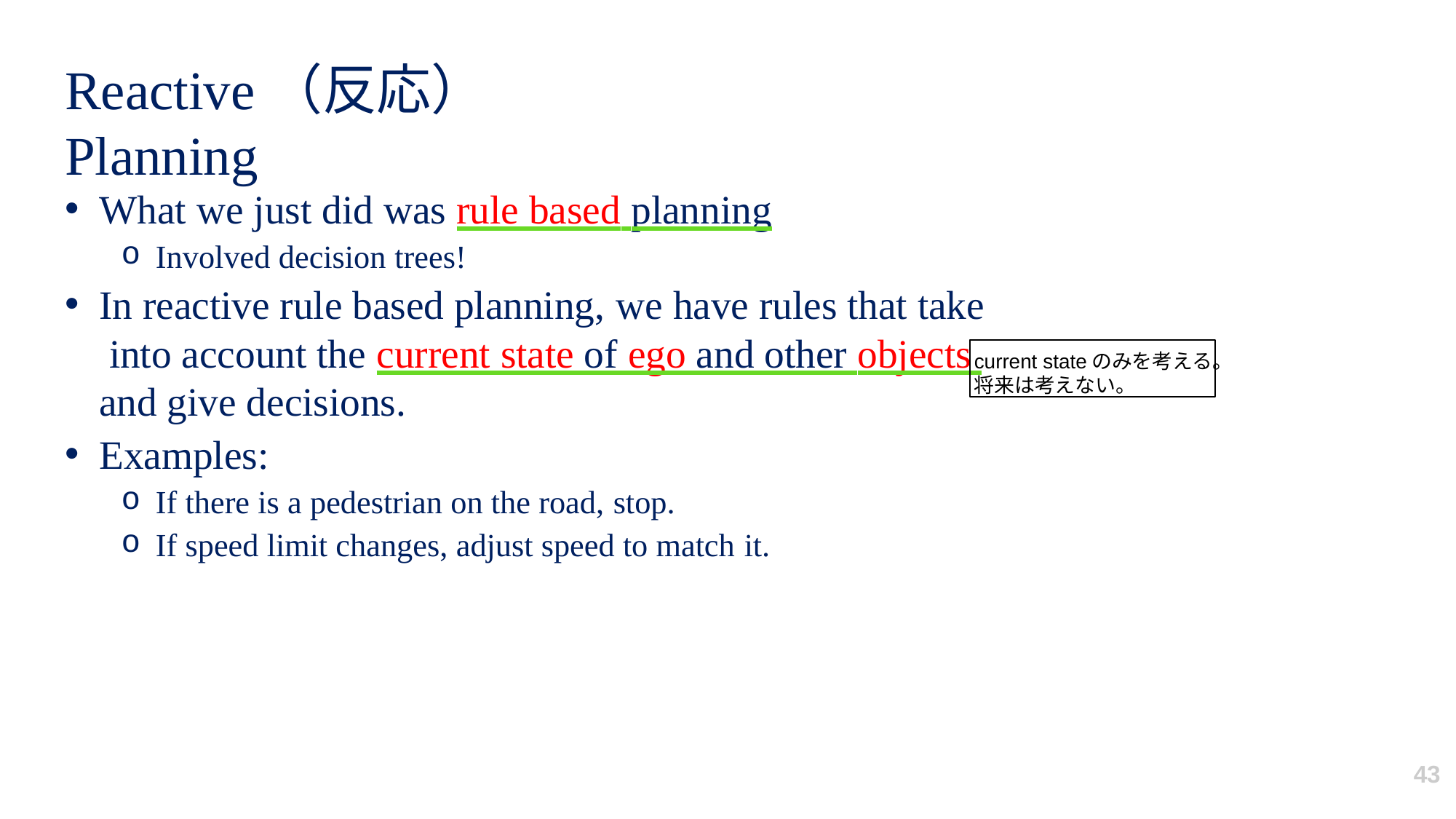

# Reactive（反応） Planning
What we just did was rule based planning
Involved decision trees!
In reactive rule based planning, we have rules that take  into account the current state of ego and other objects  and give decisions.
Examples:
If there is a pedestrian on the road, stop.
If speed limit changes, adjust speed to match it.
current stateのみを考える。将来は考えない。
43